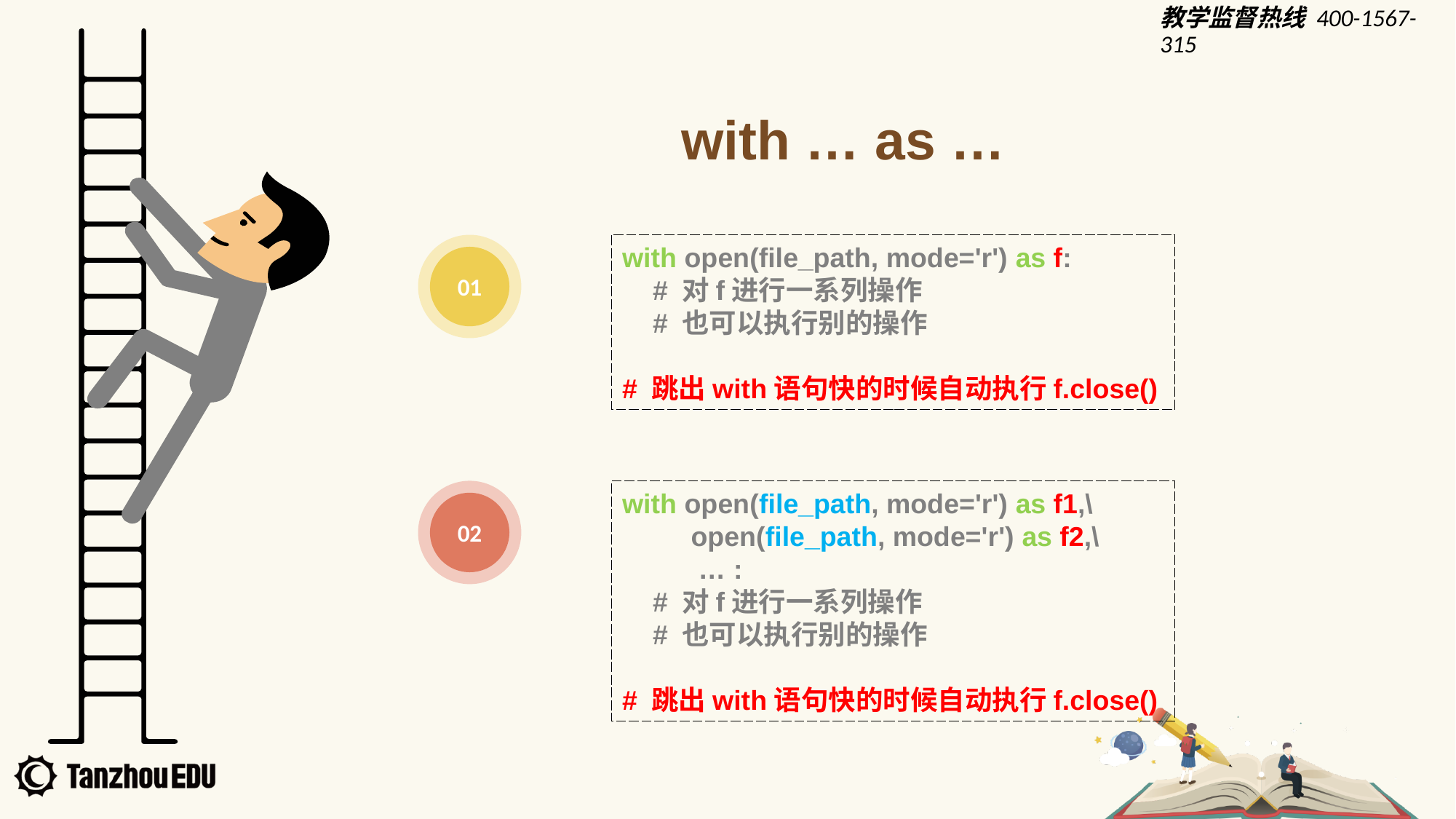

with … as …

01
with open(file_path, mode='r') as f:
    # 对f进行一系列操作
    # 也可以执行别的操作

# 跳出with语句快的时候自动执行f.close()

02
with open(file_path, mode='r') as f1,\
         open(file_path, mode='r') as f2,\
          … :
    # 对f进行一系列操作
    # 也可以执行别的操作

# 跳出with语句快的时候自动执行f.close()